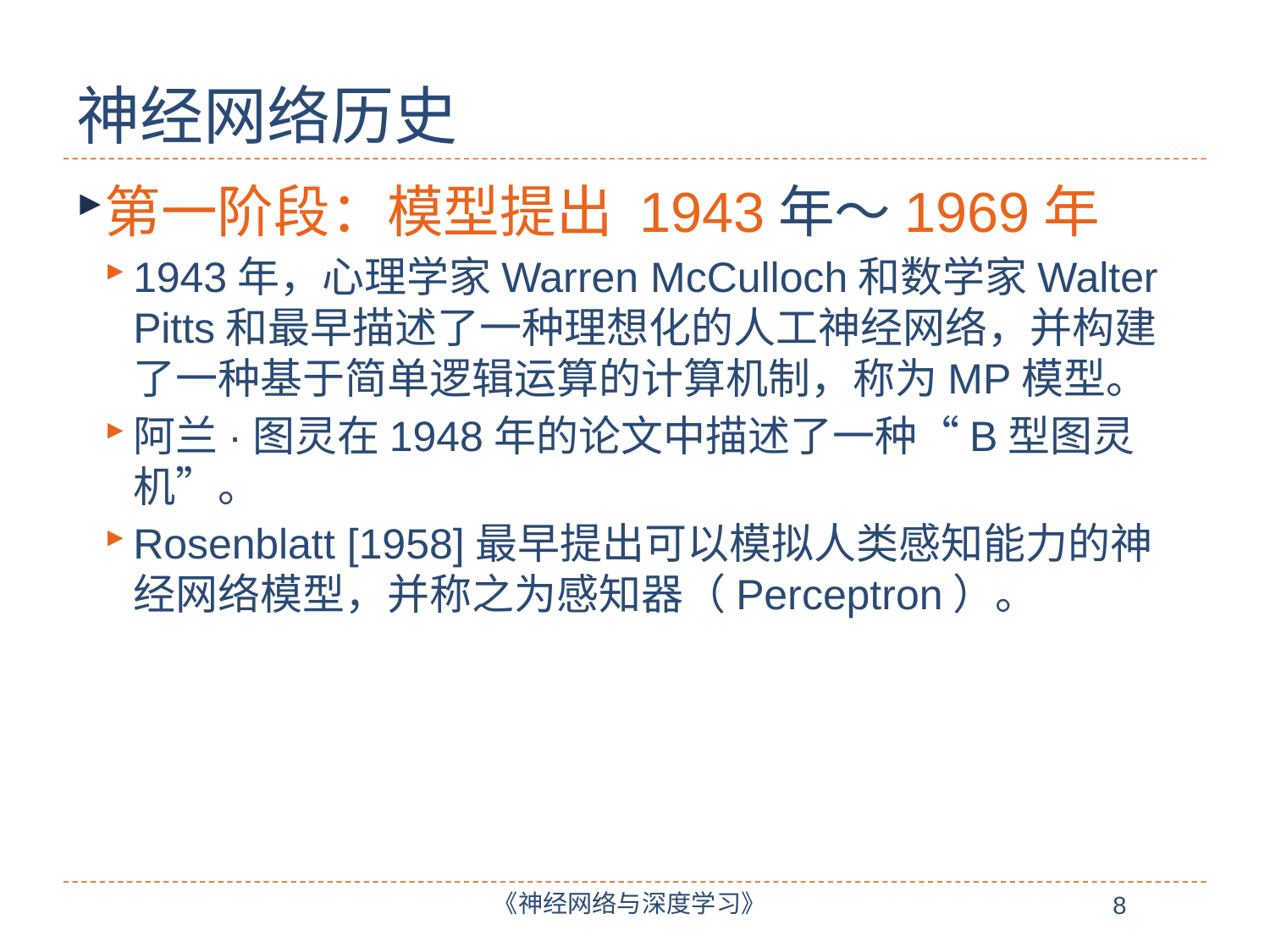

# 神经网络历史
第一阶段：模型提出 1943年～1969年
1943年，心理学家Warren McCulloch和数学家Walter Pitts和最早描述了一种理想化的人工神经网络，并构建了一种基于简单逻辑运算的计算机制，称为MP模型。
阿兰·图灵在1948年的论文中描述了一种“B型图灵机”。
Rosenblatt [1958]最早提出可以模拟人类感知能力的神经网络模型，并称之为感知器（Perceptron）。